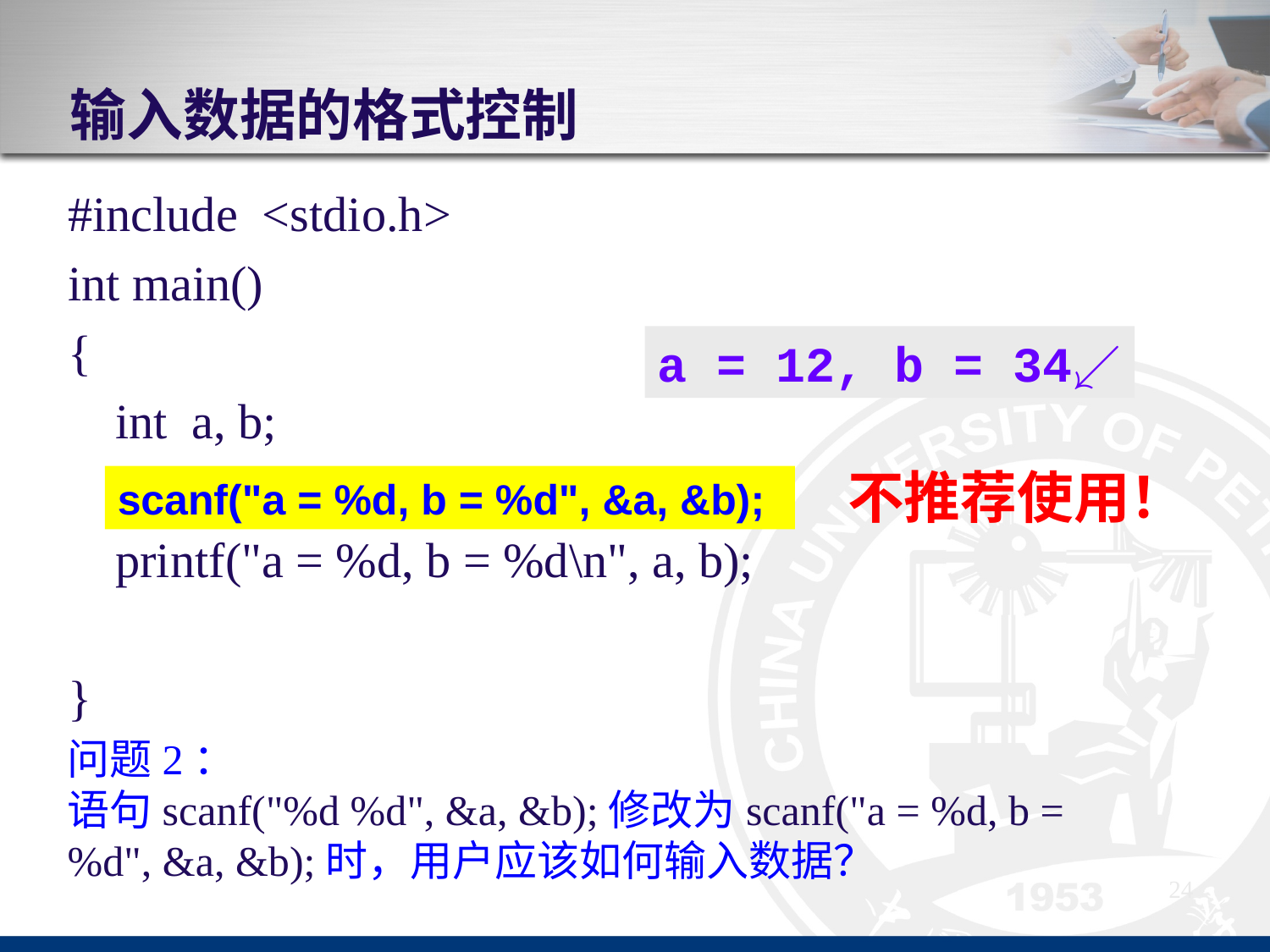

# 输入数据的格式控制
#include  <stdio.h>
int main()
{
	int  a, b;
	scanf("%d %d", &a, &b);
	printf("a = %d, b = %d\n", a, b);

}
a = 12, b = 34↙
不推荐使用！
scanf("a = %d, b = %d", &a, &b);
问题2：
语句scanf("%d %d", &a, &b);修改为scanf("a = %d, b = %d", &a, &b);时，用户应该如何输入数据？
24